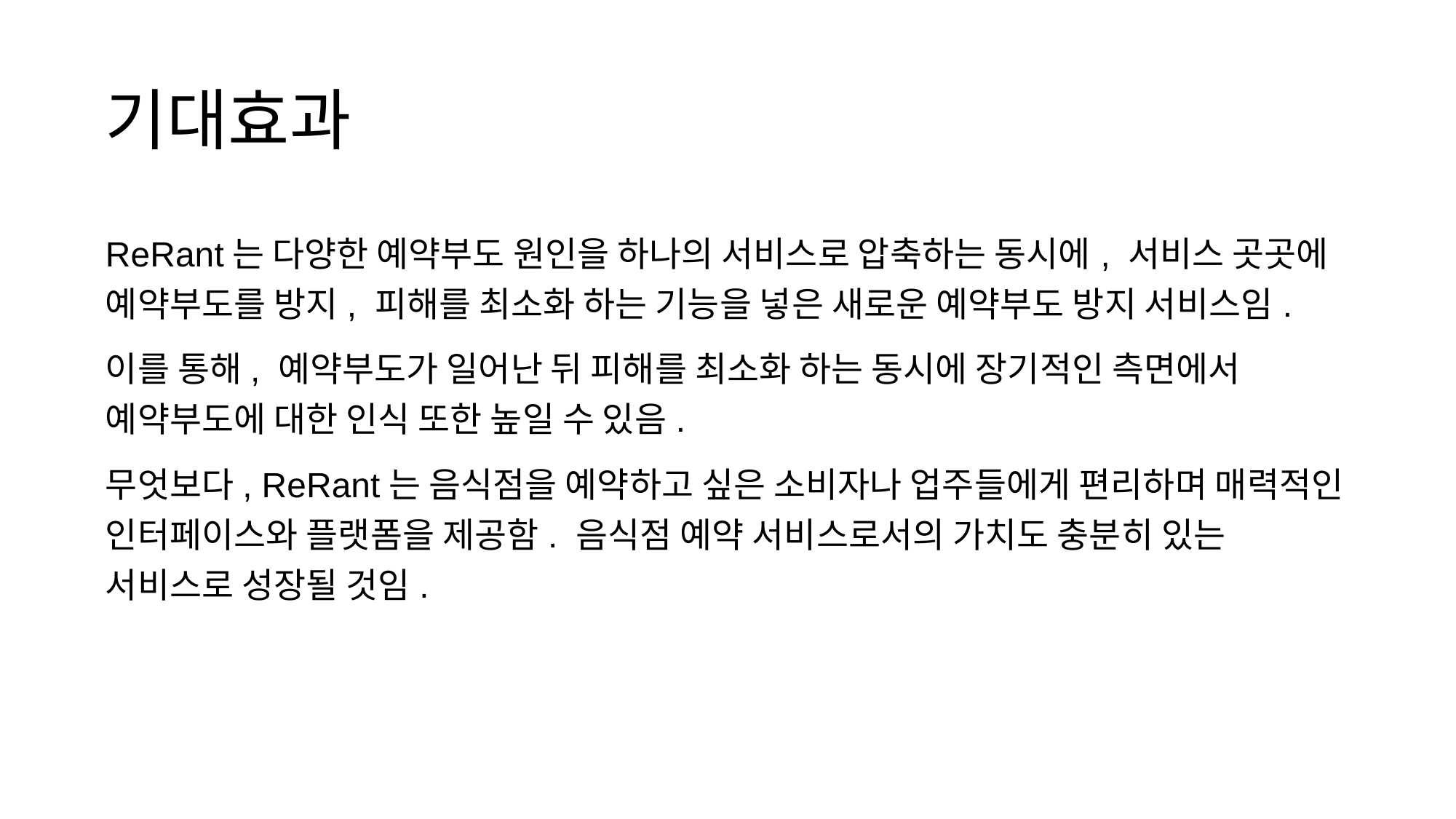

# 기대효과
ReRant는 다양한 예약부도 원인을 하나의 서비스로 압축하는 동시에, 서비스 곳곳에 예약부도를 방지, 피해를 최소화 하는 기능을 넣은 새로운 예약부도 방지 서비스임.
이를 통해, 예약부도가 일어난 뒤 피해를 최소화 하는 동시에 장기적인 측면에서 예약부도에 대한 인식 또한 높일 수 있음.
무엇보다, ReRant는 음식점을 예약하고 싶은 소비자나 업주들에게 편리하며 매력적인 인터페이스와 플랫폼을 제공함. 음식점 예약 서비스로서의 가치도 충분히 있는 서비스로 성장될 것임.